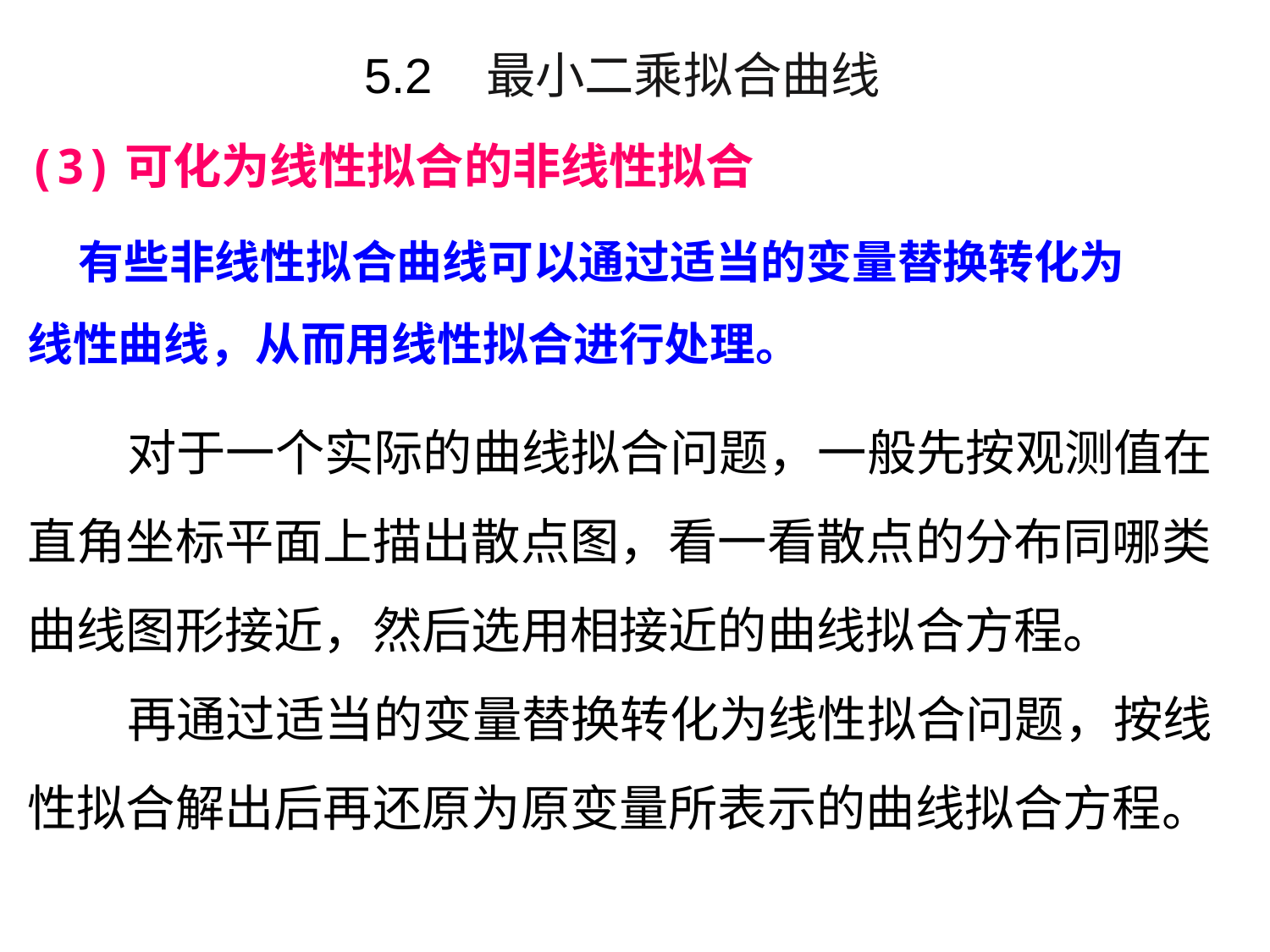

5.2   最小二乘拟合曲线
(3)可化为线性拟合的非线性拟合
    有些非线性拟合曲线可以通过适当的变量替换转化为线性曲线，从而用线性拟合进行处理。
        对于一个实际的曲线拟合问题，一般先按观测值在直角坐标平面上描出散点图，看一看散点的分布同哪类曲线图形接近，然后选用相接近的曲线拟合方程。
        再通过适当的变量替换转化为线性拟合问题，按线性拟合解出后再还原为原变量所表示的曲线拟合方程。